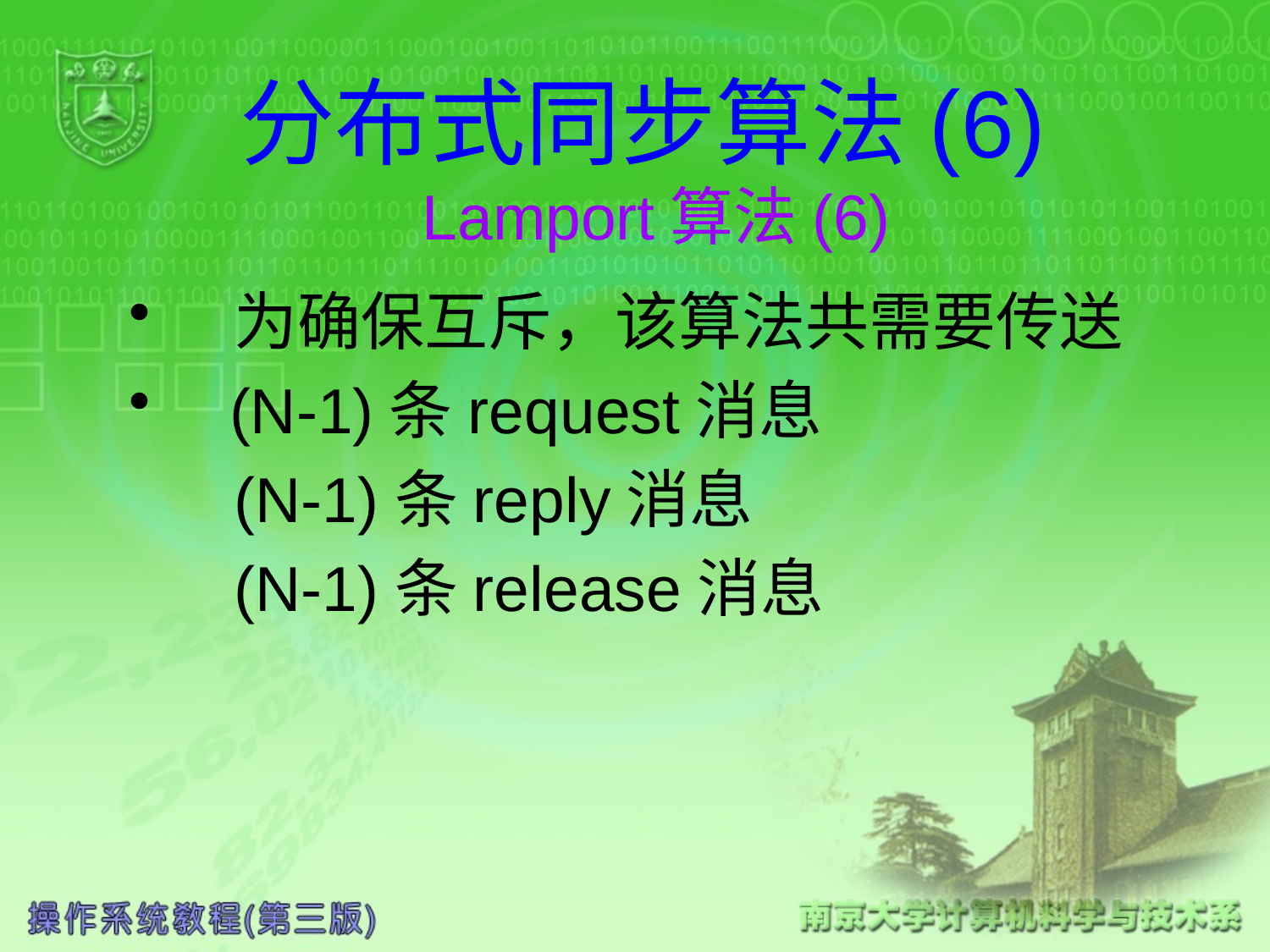

# 分布式同步算法(6) Lamport算法(6)
   为确保互斥，该算法共需要传送
   (N-1)条request消息
      (N-1)条reply消息
      (N-1)条release消息